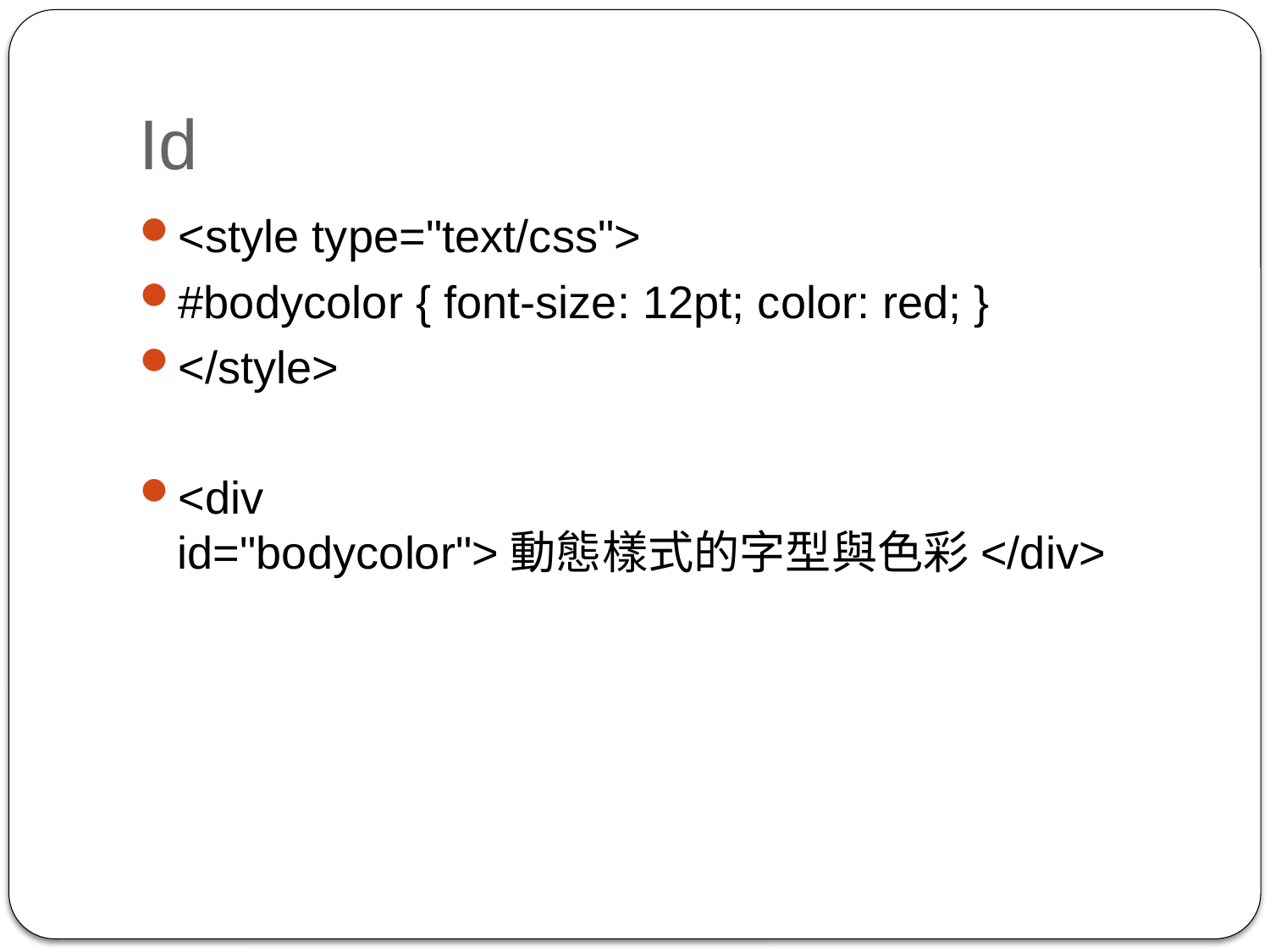

# Id
<style type="text/css">
#bodycolor { font-size: 12pt; color: red; }
</style>

<div id="bodycolor">動態樣式的字型與色彩</div>